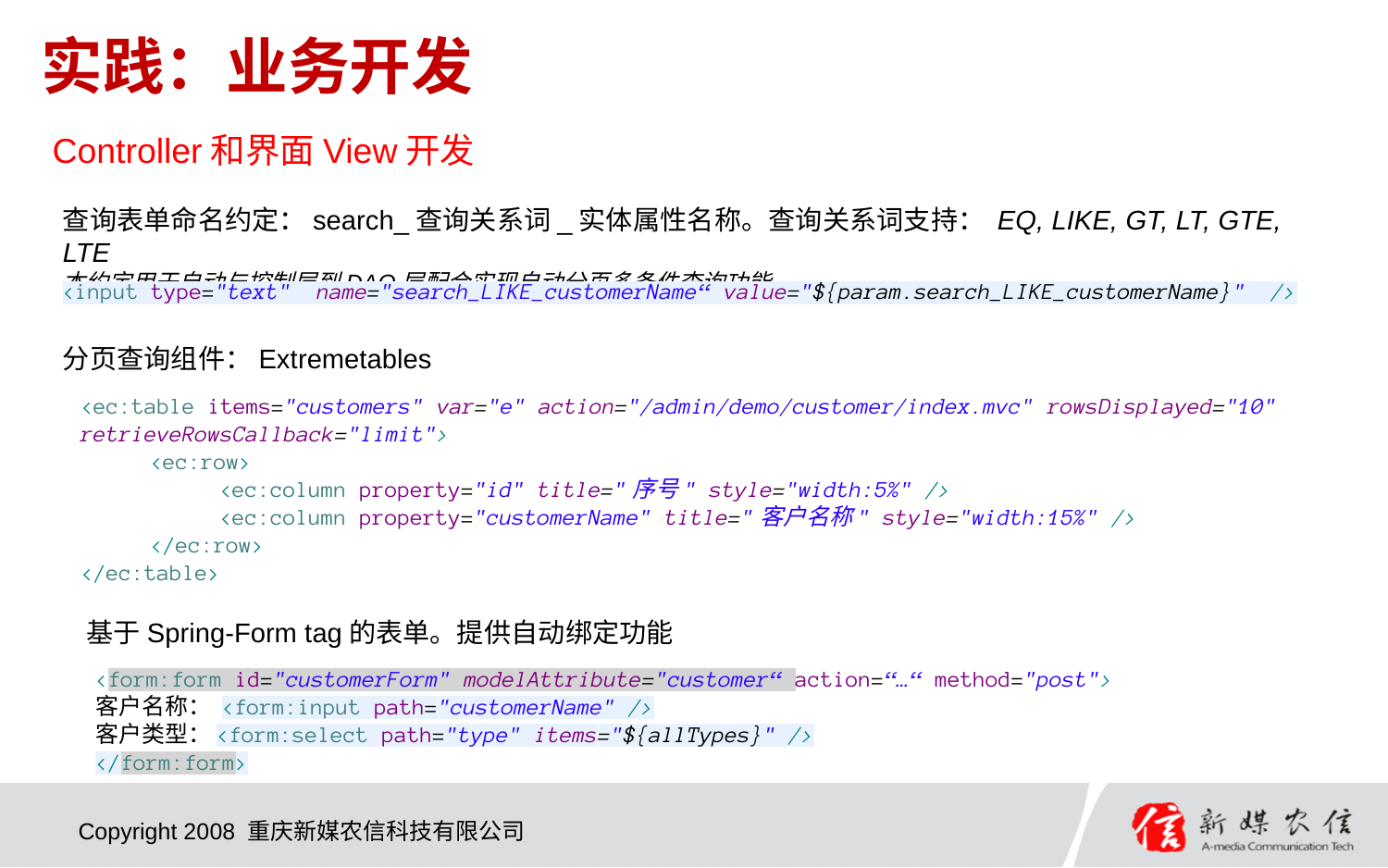

# 实践：业务开发
Controller和界面View开发
查询表单命名约定：search_查询关系词_实体属性名称。查询关系词支持： EQ, LIKE, GT, LT, GTE, LTE
本约定用于自动与控制层到DAO层配合实现自动分页多条件查询功能。
<input type="text"  name="search_LIKE_customerName“ value="${param.search_LIKE_customerName}"  />
分页查询组件：Extremetables
<ec:table items="customers" var="e" action="/admin/demo/customer/index.mvc" rowsDisplayed="10" retrieveRowsCallback="limit">
<ec:row>
<ec:column property="id" title="序号" style="width:5%" />
<ec:column property="customerName" title="客户名称" style="width:15%" />
</ec:row>
</ec:table>
基于Spring-Form tag的表单。提供自动绑定功能
<form:form id="customerForm" modelAttribute="customer“ action=“…“ method="post">
客户名称： <form:input path="customerName" />
客户类型：<form:select path="type" items="${allTypes}" />
</form:form>